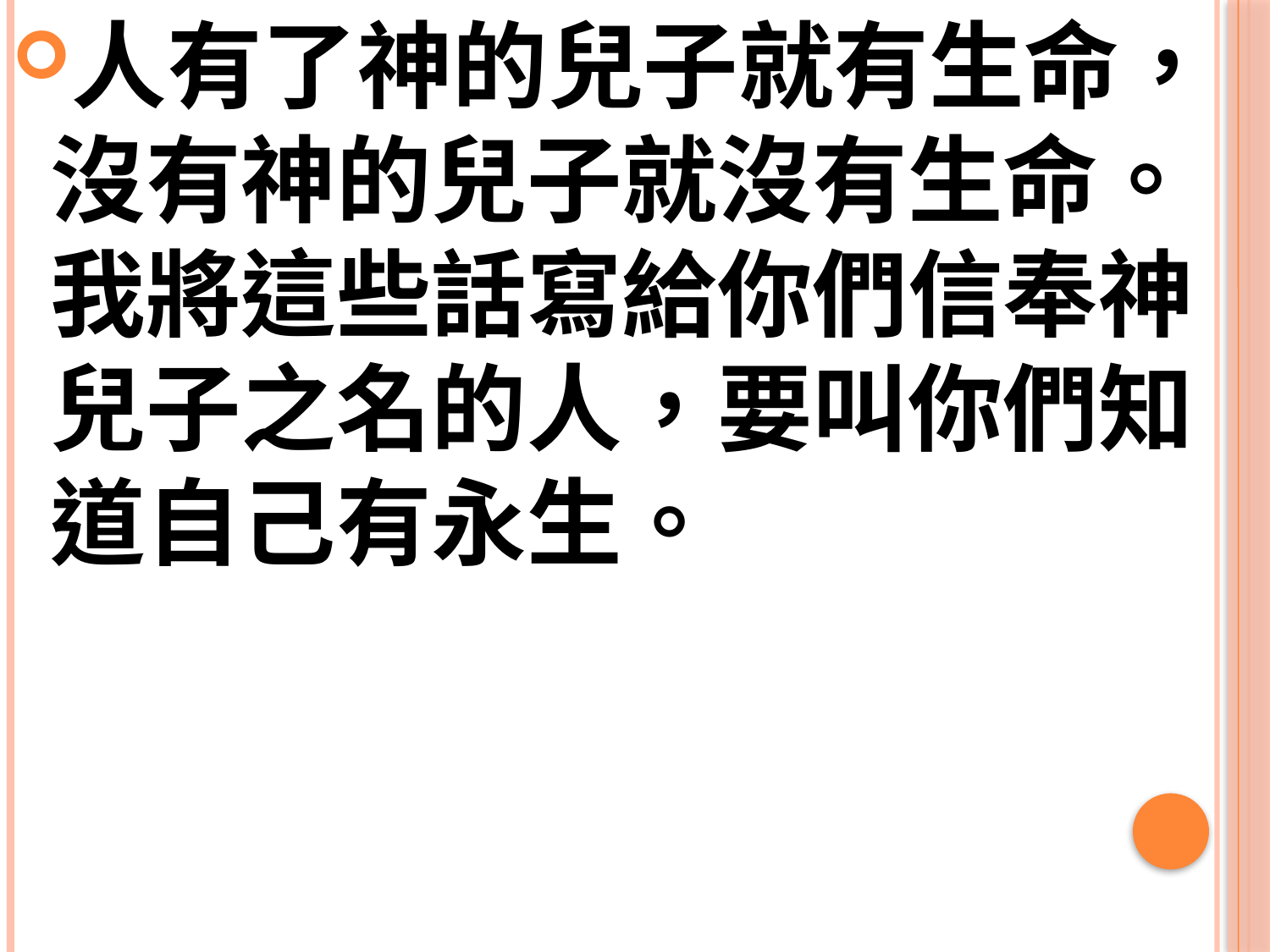

人有了神的兒子就有生命，沒有神的兒子就沒有生命。 我將這些話寫給你們信奉神兒子之名的人，要叫你們知道自己有永生。